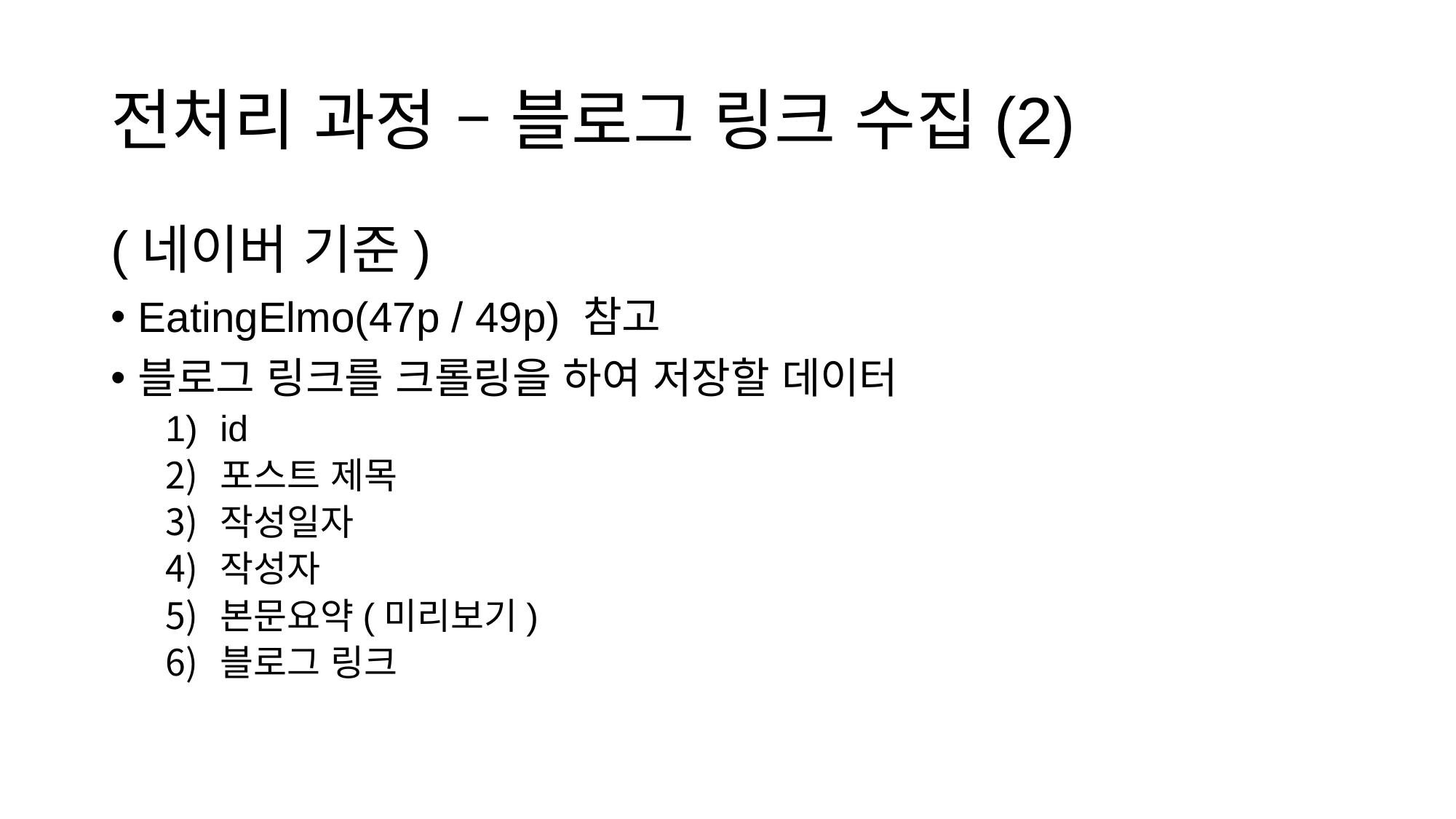

# 전처리 과정 – 블로그 링크 수집(2)
(네이버 기준)
EatingElmo(47p / 49p) 참고
블로그 링크를 크롤링을 하여 저장할 데이터
id
포스트 제목
작성일자
작성자
본문요약(미리보기)
블로그 링크